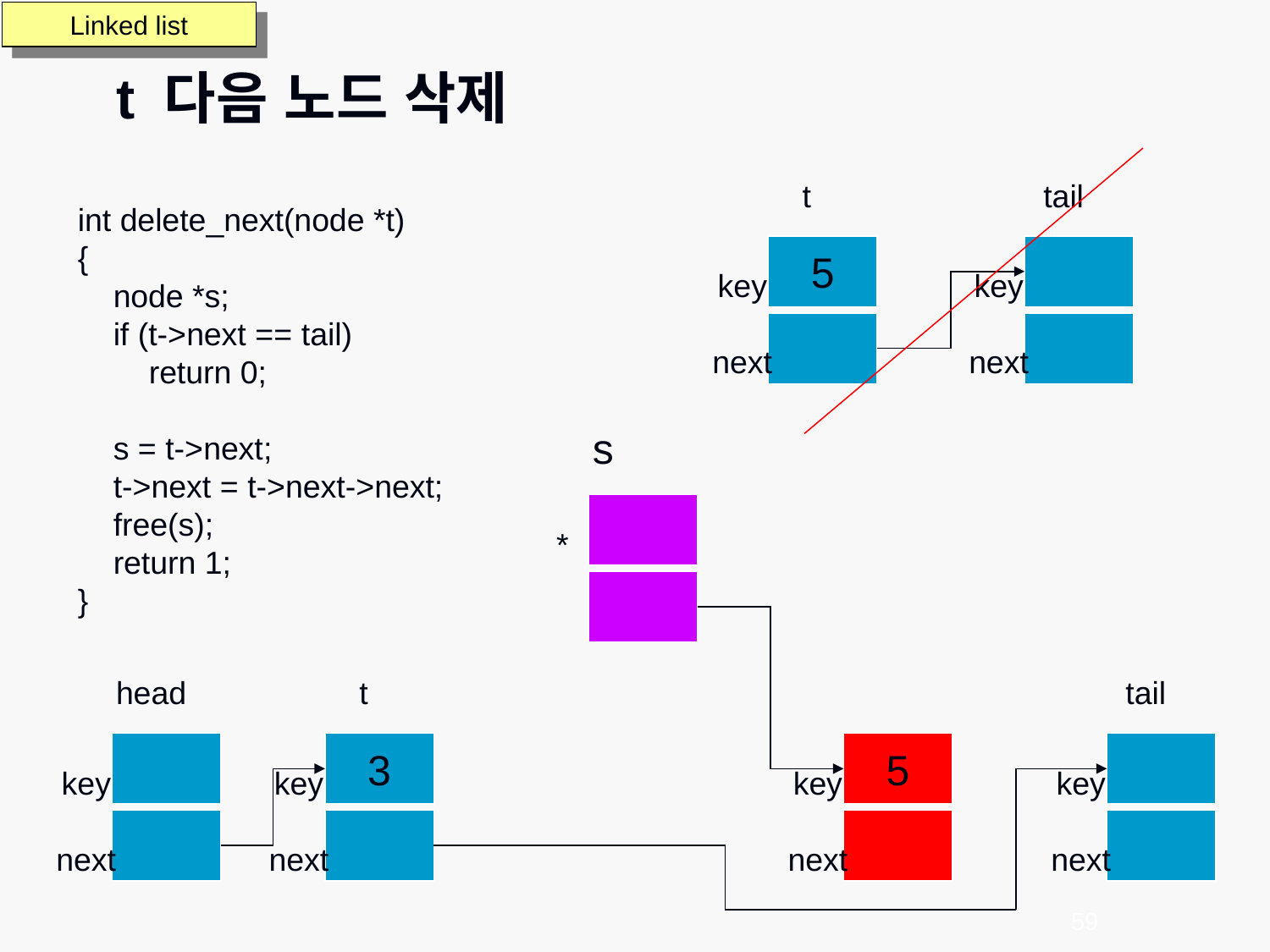

Linked list
t 다음 노드 삭제

t
tail
int delete_next(node *t)
{
    node *s;
    if (t->next == tail)
        return 0;

    s = t->next;
    t->next = t->next->next;
    free(s);
    return 1;
}
5

key

next
key

next

s

*

head
t
tail

3
5

key

next
key

next
key

next
key

next

59